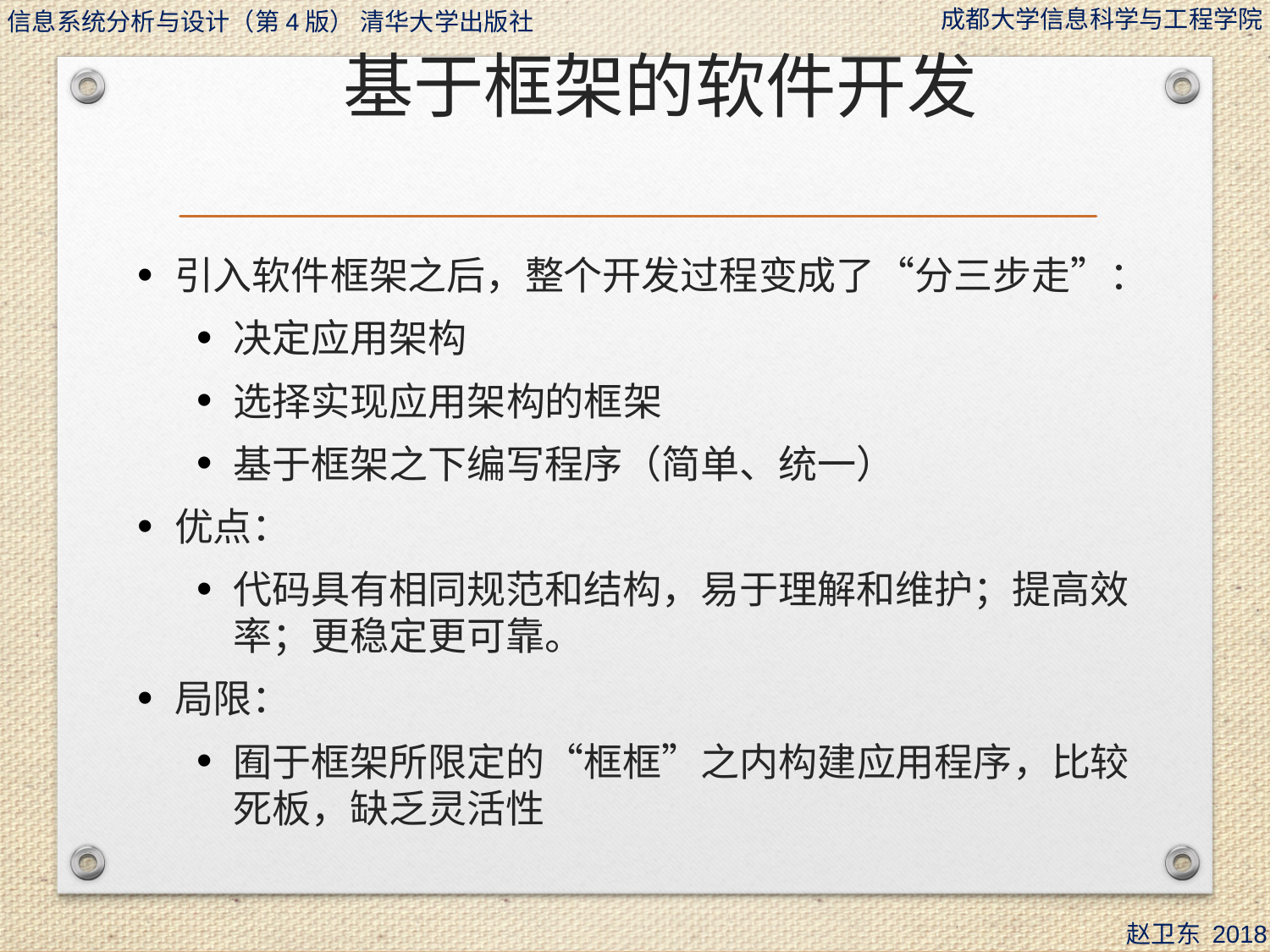

# 基于框架的软件开发
引入软件框架之后，整个开发过程变成了“分三步走”：
决定应用架构
选择实现应用架构的框架
基于框架之下编写程序（简单、统一）
优点：
代码具有相同规范和结构，易于理解和维护；提高效率；更稳定更可靠。
局限：
囿于框架所限定的“框框”之内构建应用程序，比较死板，缺乏灵活性